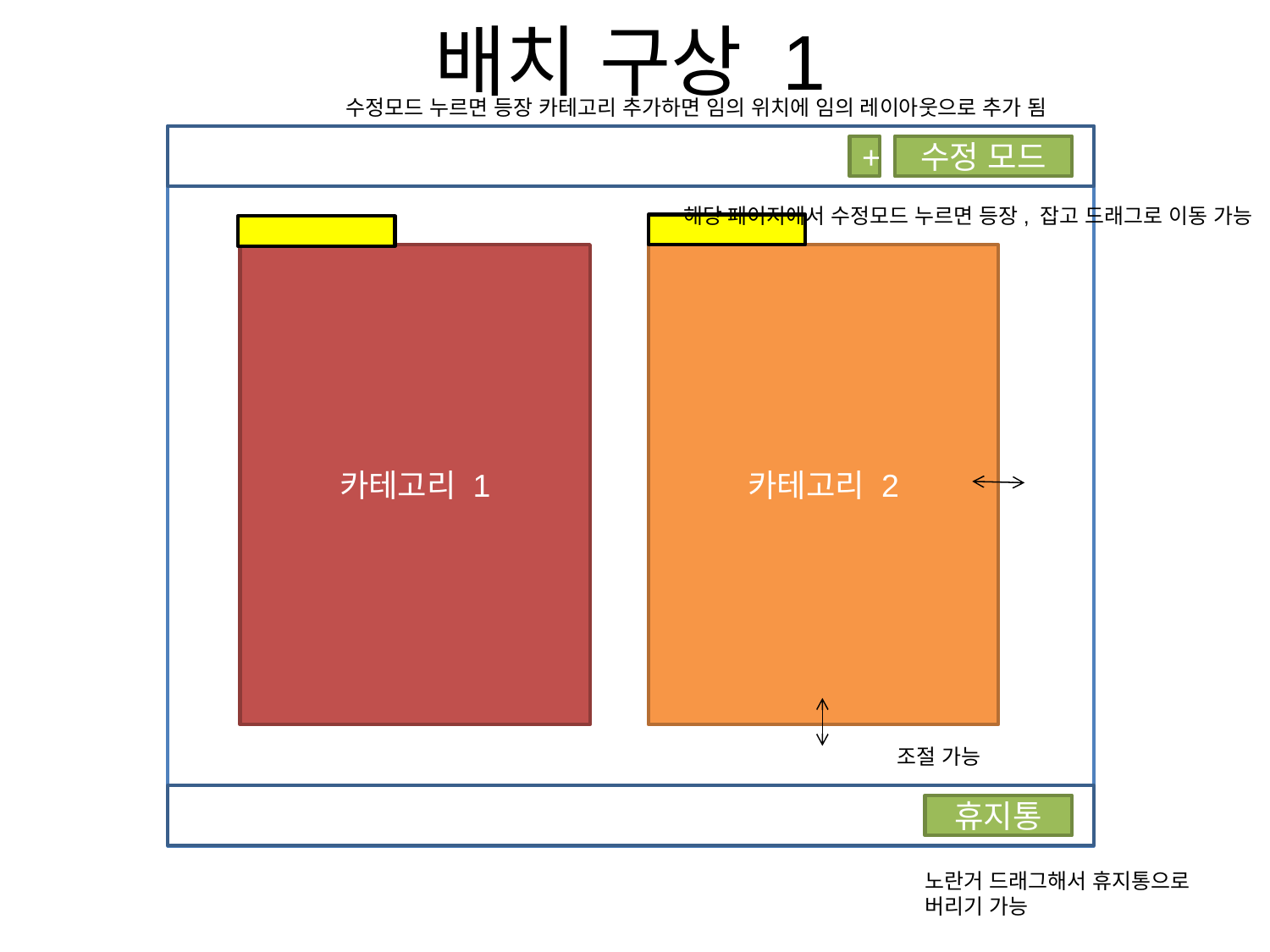

배치 구상 1
수정모드 누르면 등장 카테고리 추가하면 임의 위치에 임의 레이아웃으로 추가 됨

+
수정 모드
해당 페이지에서 수정모드 누르면 등장, 잡고 드래그로 이동 가능

카테고리 1
카테고리 2
조절 가능

휴지통
노란거 드래그해서 휴지통으로 버리기 가능